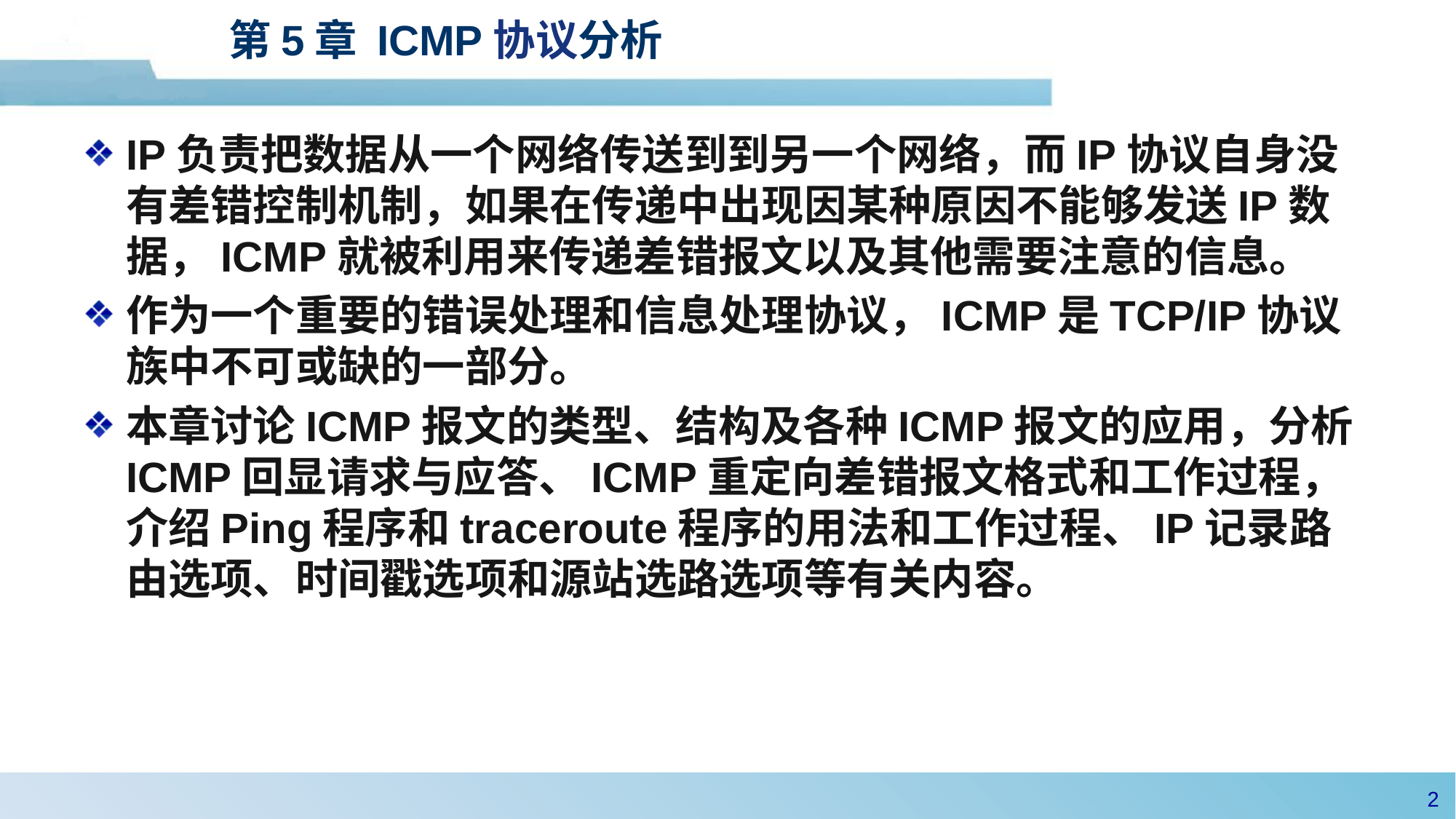

# 第5章 ICMP协议分析
IP负责把数据从一个网络传送到到另一个网络，而IP协议自身没有差错控制机制，如果在传递中出现因某种原因不能够发送IP数据，ICMP就被利用来传递差错报文以及其他需要注意的信息。
作为一个重要的错误处理和信息处理协议，ICMP是TCP/IP协议族中不可或缺的一部分。
本章讨论ICMP报文的类型、结构及各种ICMP报文的应用，分析ICMP回显请求与应答、ICMP重定向差错报文格式和工作过程，介绍Ping程序和traceroute程序的用法和工作过程、IP记录路由选项、时间戳选项和源站选路选项等有关内容。
2